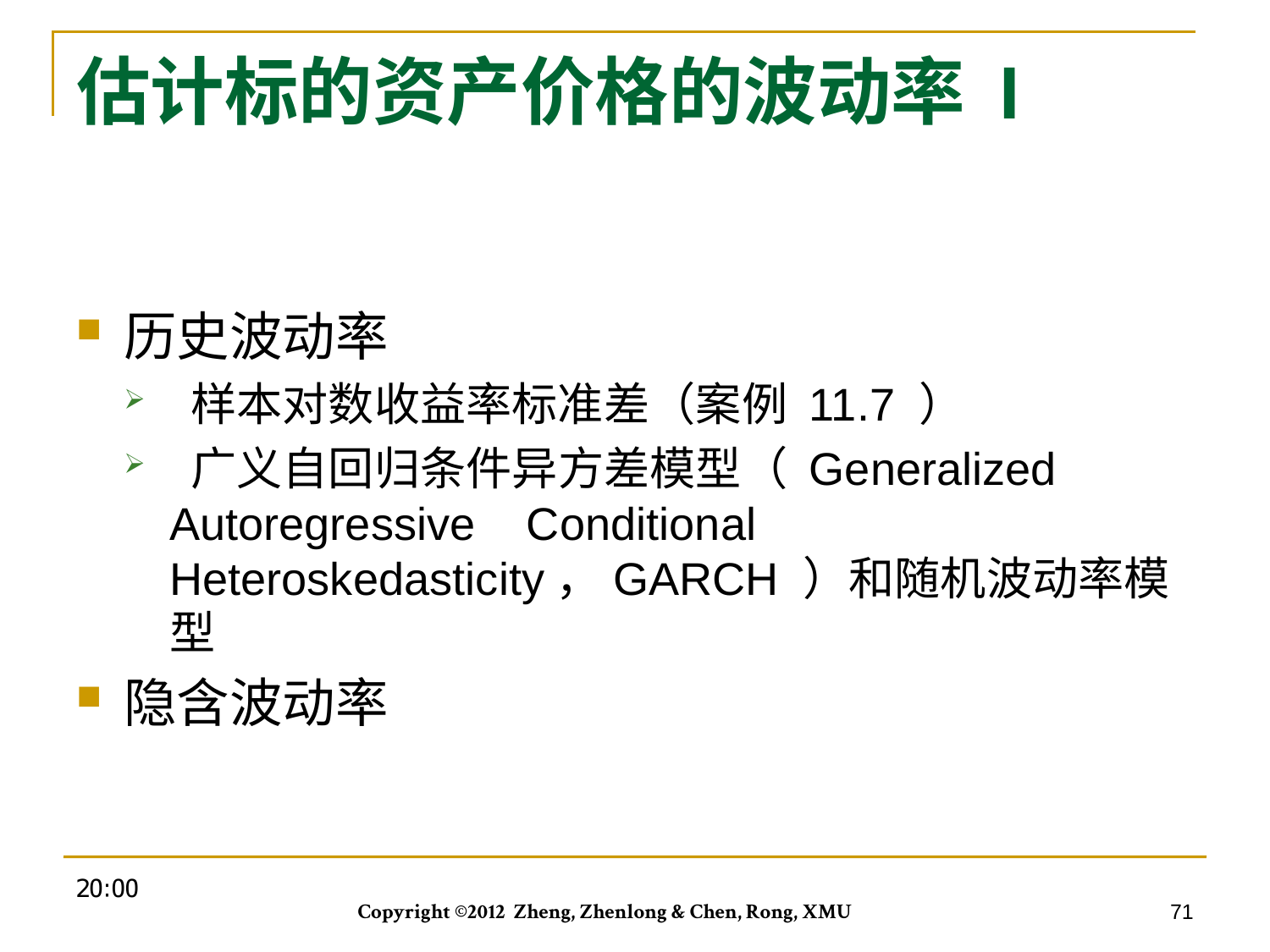

# 估计标的资产价格的波动率 I

历史波动率
 样本对数收益率标准差（案例 11.7 ）
 广义自回归条件异方差模型（ Generalized Autoregressive    Conditional Heteroskedasticity，GARCH ）和随机波动率模型
隐含波动率
20:00
71
Copyright ©2012  Zheng, Zhenlong & Chen, Rong, XMU